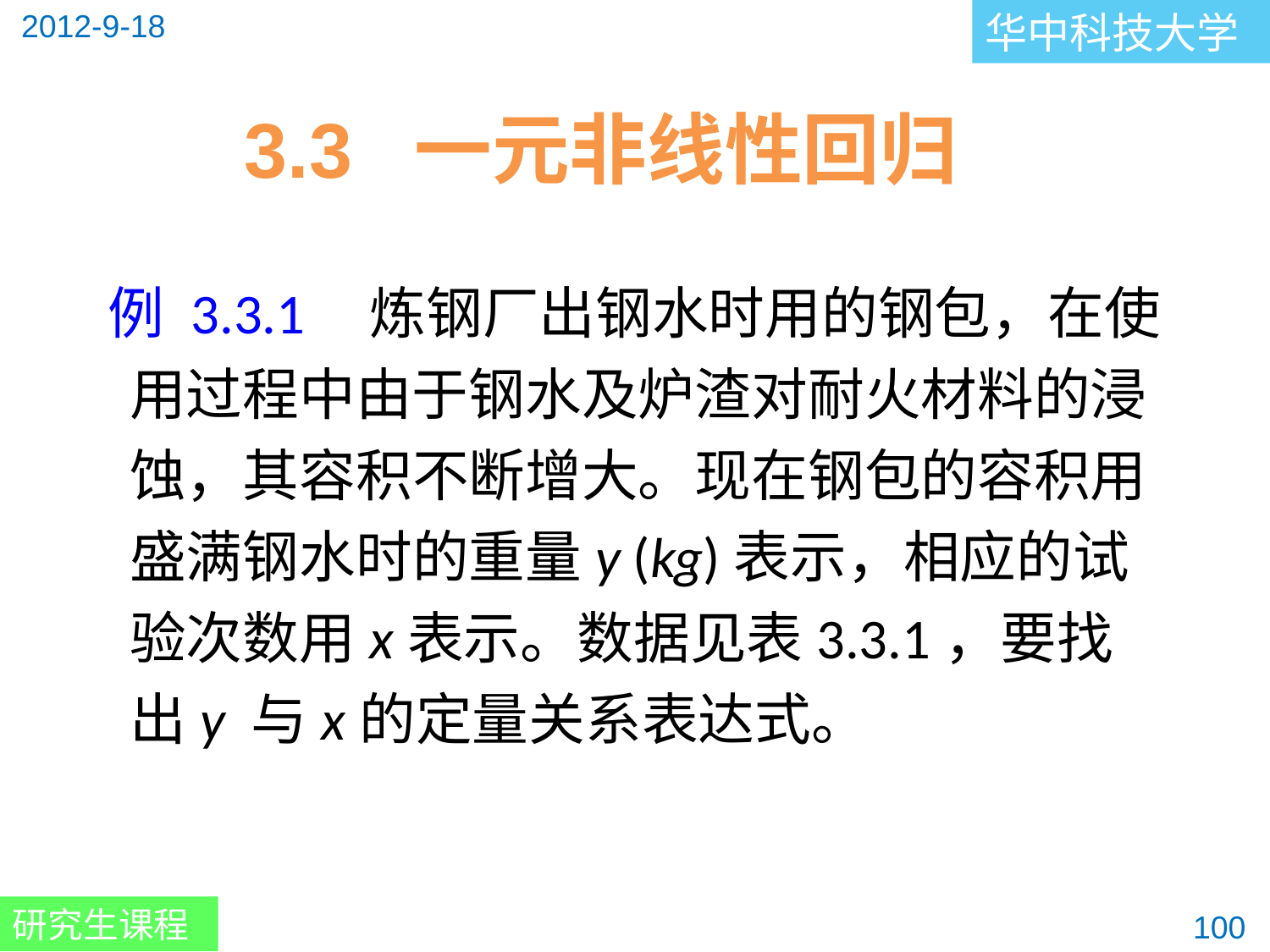

3.3  一元非线性回归
 例 3.3.1    炼钢厂出钢水时用的钢包，在使用过程中由于钢水及炉渣对耐火材料的浸蚀，其容积不断增大。现在钢包的容积用盛满钢水时的重量y (kg)表示，相应的试验次数用x表示。数据见表3.3.1，要找出y 与x的定量关系表达式。